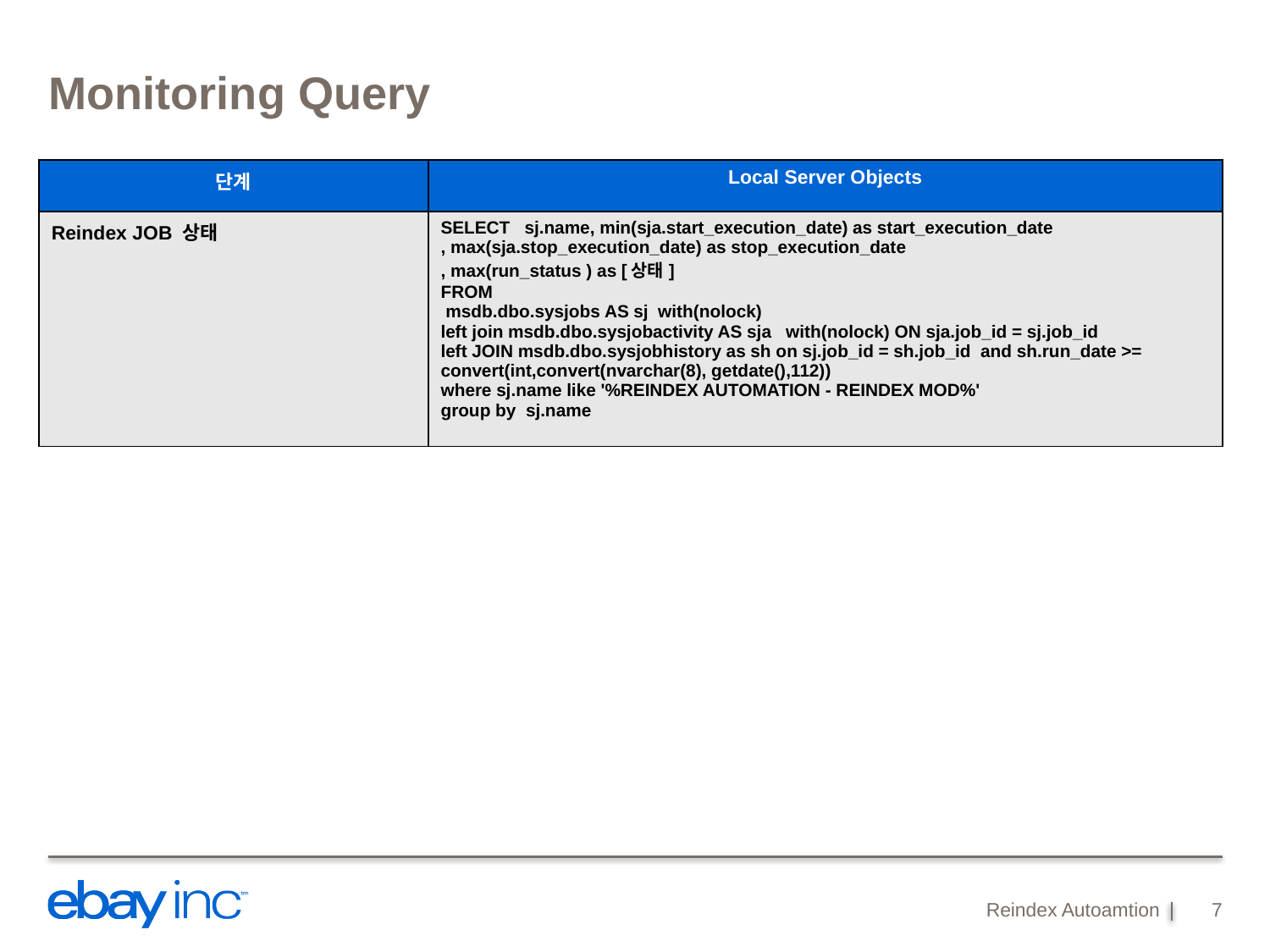

# Monitoring Query
| 단계 | Local Server Objects |
| --- | --- |
| Reindex JOB 상태 | SELECT sj.name, min(sja.start\_execution\_date) as start\_execution\_date , max(sja.stop\_execution\_date) as stop\_execution\_date , max(run\_status ) as [상태] FROM msdb.dbo.sysjobs AS sj with(nolock) left join msdb.dbo.sysjobactivity AS sja with(nolock) ON sja.job\_id = sj.job\_id left JOIN msdb.dbo.sysjobhistory as sh on sj.job\_id = sh.job\_id and sh.run\_date >= convert(int,convert(nvarchar(8), getdate(),112)) where sj.name like '%REINDEX AUTOMATION - REINDEX MOD%' group by sj.name |

Reindex Autoamtion
7